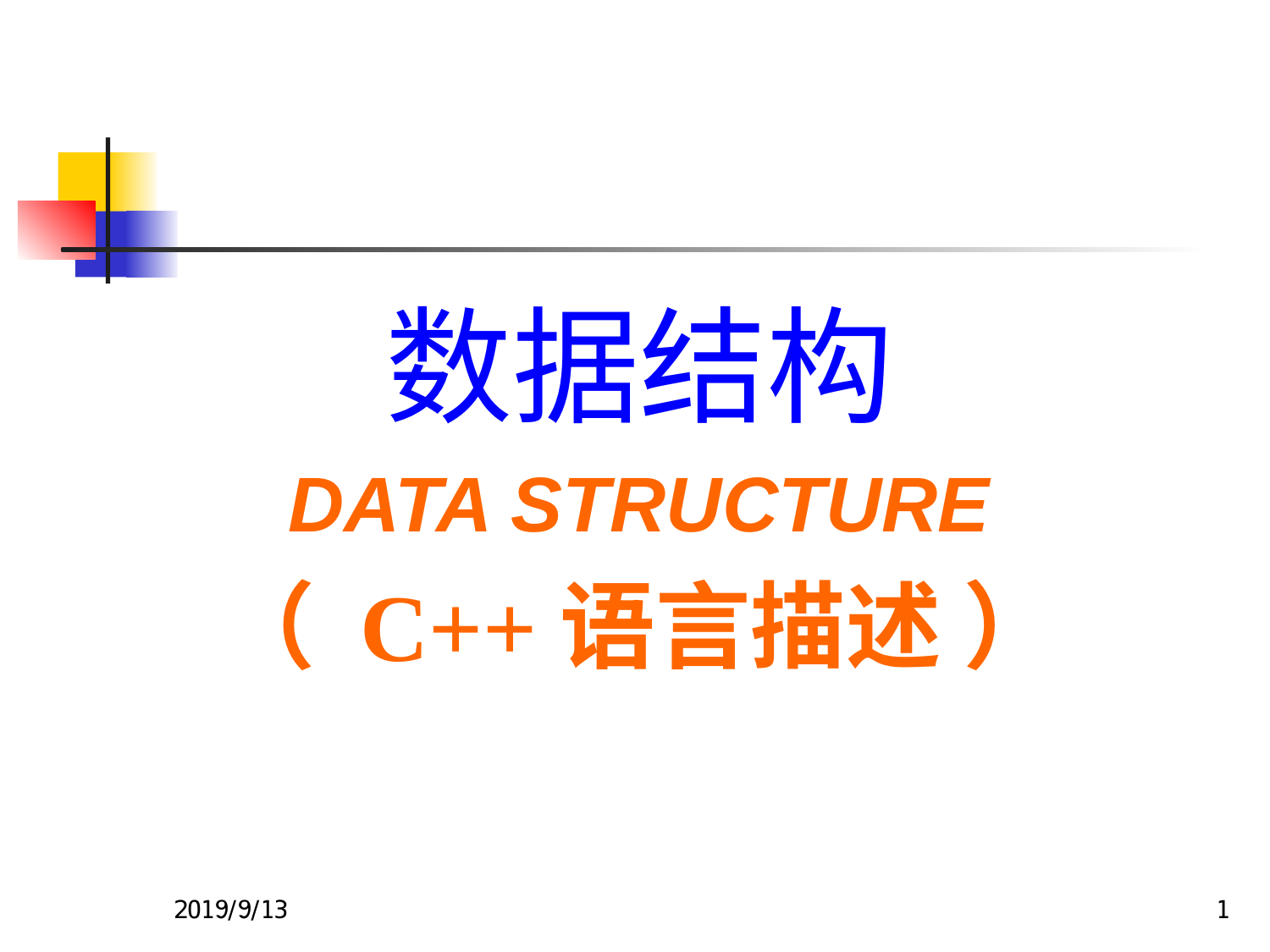

#
数据结构
DATA STRUCTURE
（ C++语言描述 ）
2019/9/13
1